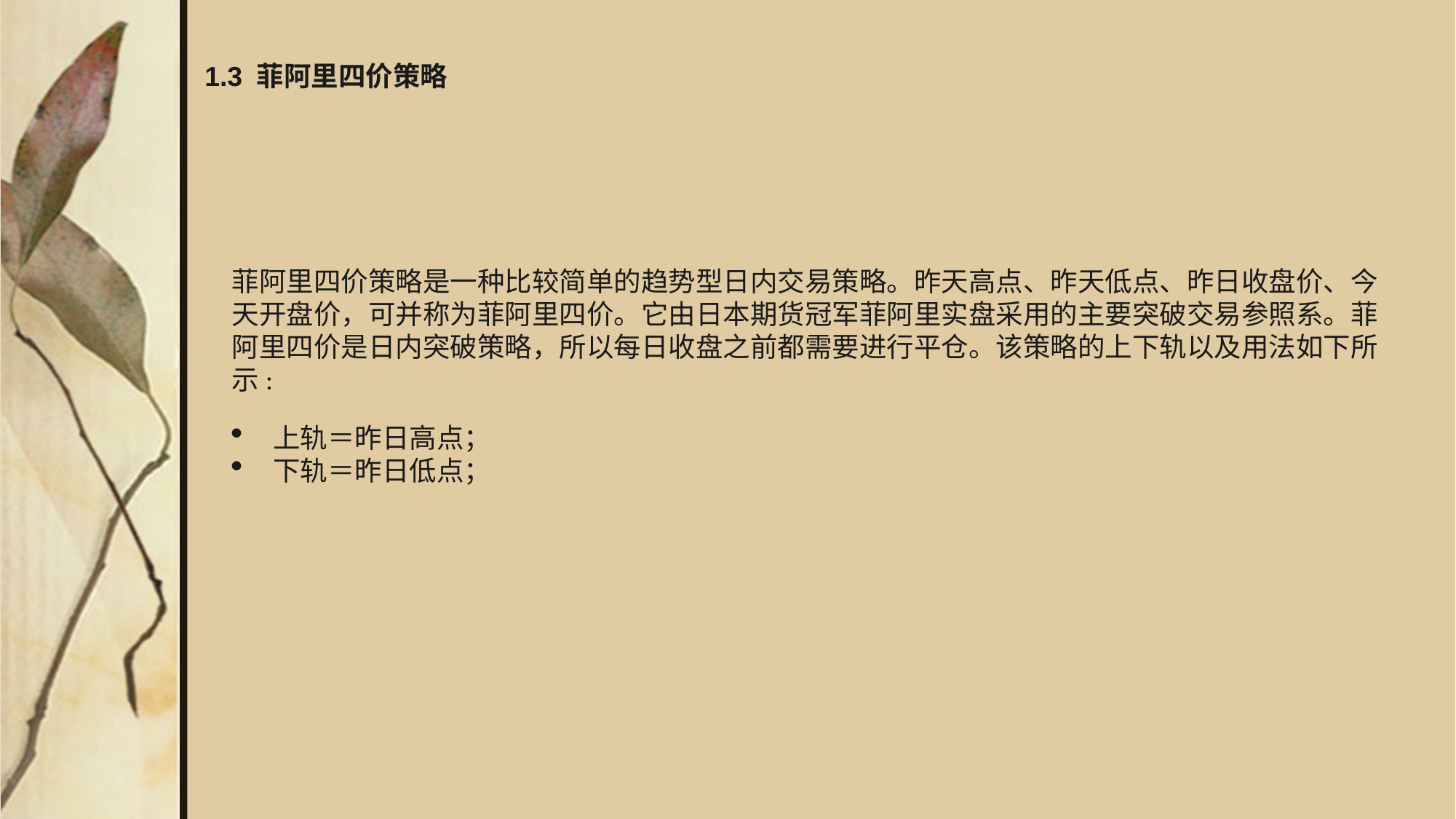

1.3 菲阿里四价策略
菲阿里四价策略是一种比较简单的趋势型日内交易策略。昨天高点、昨天低点、昨日收盘价、今天开盘价，可并称为菲阿里四价。它由日本期货冠军菲阿里实盘采用的主要突破交易参照系。菲阿里四价是日内突破策略，所以每日收盘之前都需要进行平仓。该策略的上下轨以及用法如下所示:
上轨＝昨日高点；
下轨＝昨日低点；